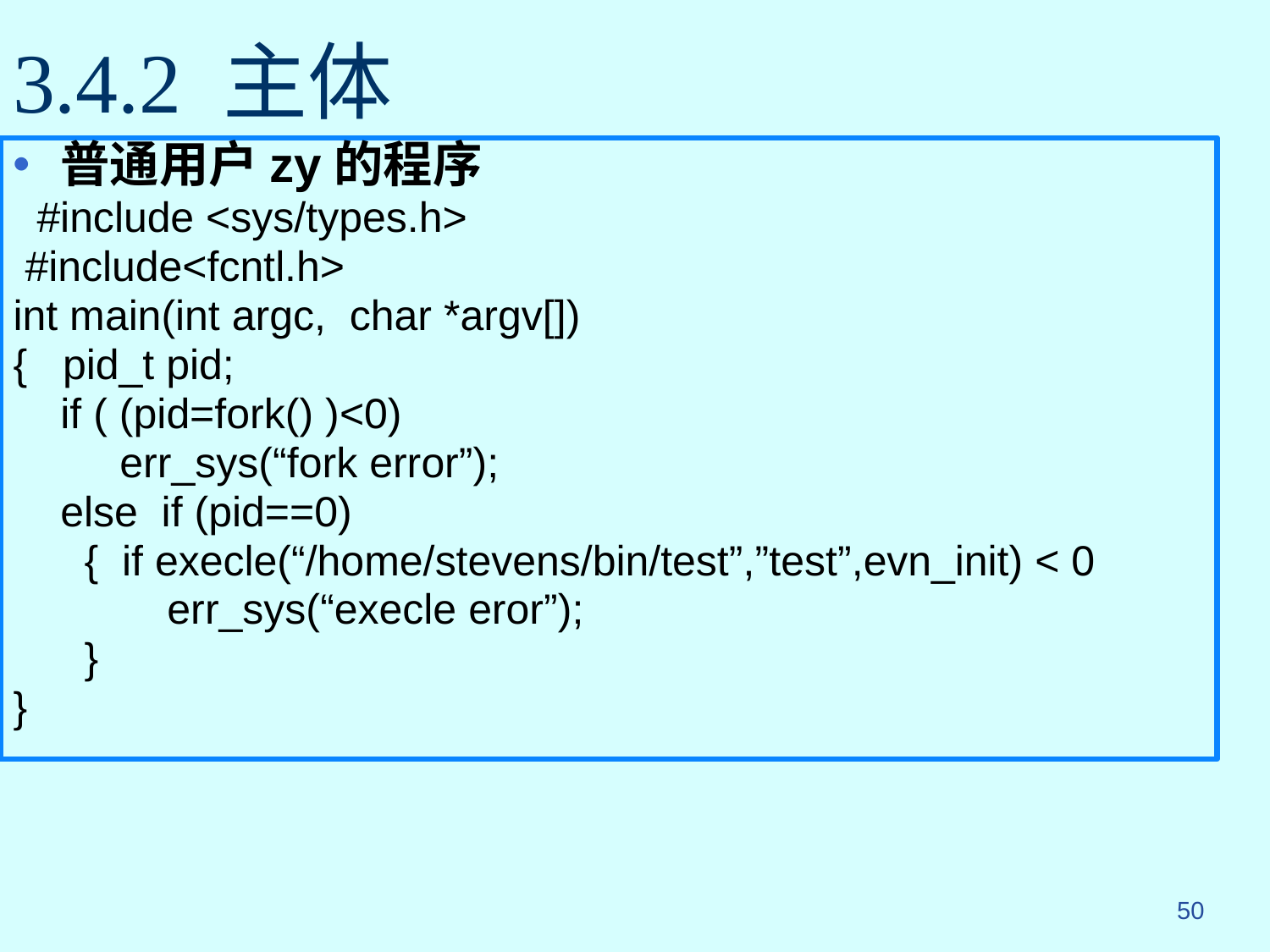

# 3.4.2 主体
普通用户zy的程序
  #include <sys/types.h>
 #include<fcntl.h>
int main(int argc,  char *argv[])
{   pid_t pid;
    if ( (pid=fork() )<0)
         err_sys(“fork error”);
    else  if (pid==0)
      {  if execle(“/home/stevens/bin/test”,”test”,evn_init) < 0
             err_sys(“execle eror”);
      }
}
50
50